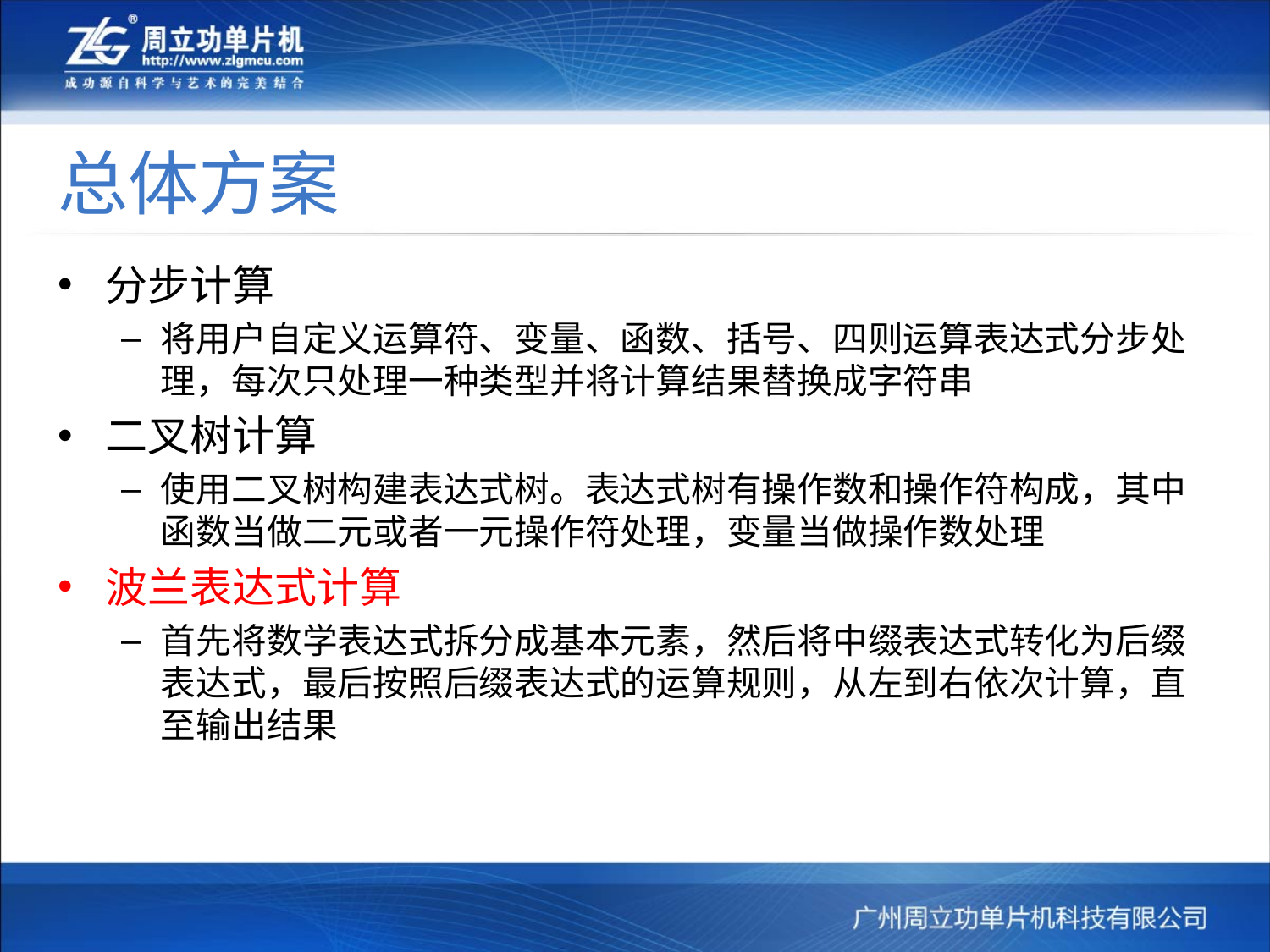

# 总体方案
分步计算
将用户自定义运算符、变量、函数、括号、四则运算表达式分步处理，每次只处理一种类型并将计算结果替换成字符串
二叉树计算
使用二叉树构建表达式树。表达式树有操作数和操作符构成，其中函数当做二元或者一元操作符处理，变量当做操作数处理
波兰表达式计算
首先将数学表达式拆分成基本元素，然后将中缀表达式转化为后缀表达式，最后按照后缀表达式的运算规则，从左到右依次计算，直至输出结果